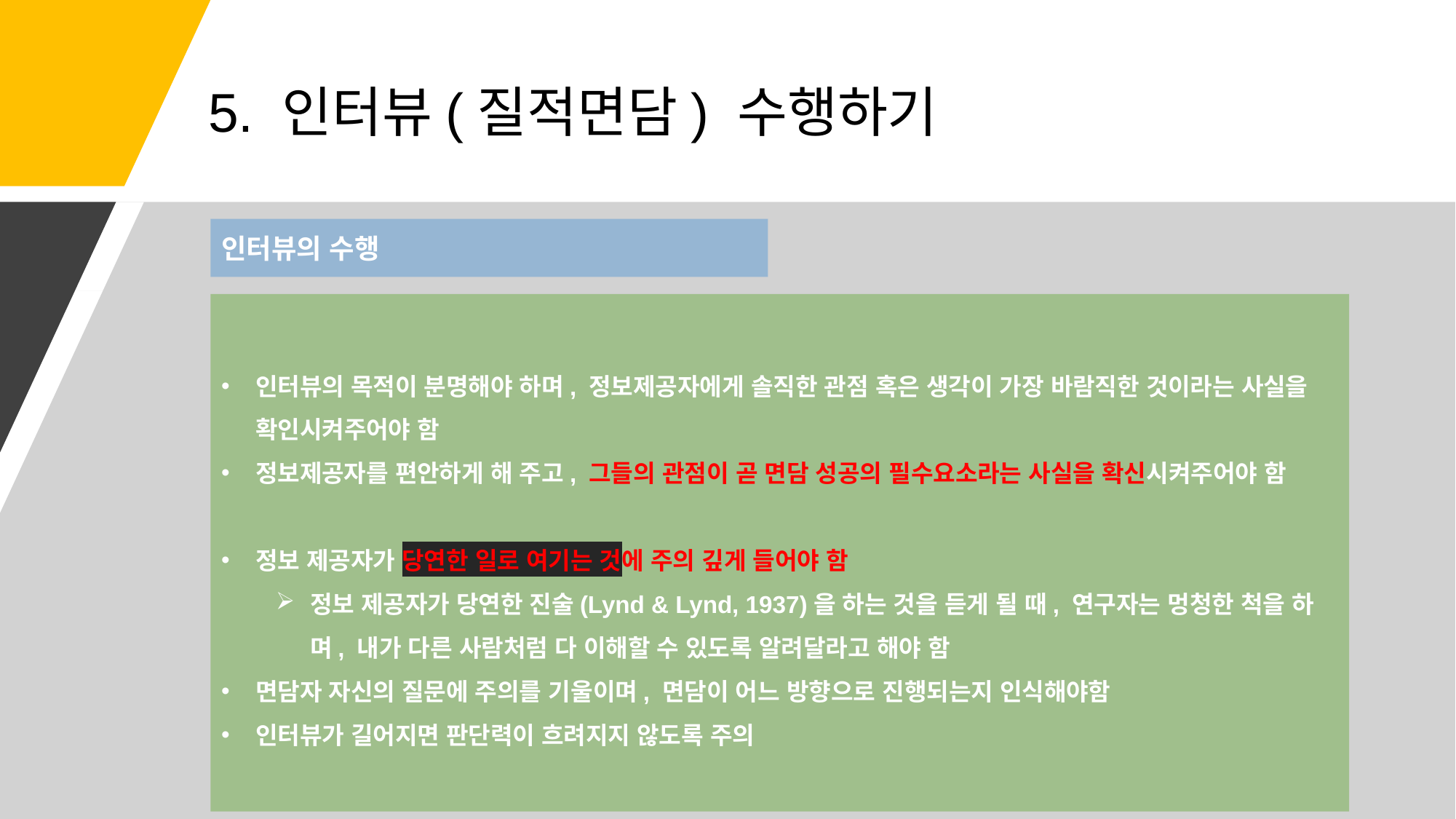

# 5. 인터뷰(질적면담) 수행하기

인터뷰의 수행
인터뷰의 목적이 분명해야 하며, 정보제공자에게 솔직한 관점 혹은 생각이 가장 바람직한 것이라는 사실을 확인시켜주어야 함
정보제공자를 편안하게 해 주고, 그들의 관점이 곧 면담 성공의 필수요소라는 사실을 확신시켜주어야 함

정보 제공자가 당연한 일로 여기는 것에 주의 깊게 들어야 함
정보 제공자가 당연한 진술(Lynd & Lynd, 1937)을 하는 것을 듣게 될 때, 연구자는 멍청한 척을 하며, 내가 다른 사람처럼 다 이해할 수 있도록 알려달라고 해야 함
면담자 자신의 질문에 주의를 기울이며, 면담이 어느 방향으로 진행되는지 인식해야함
인터뷰가 길어지면 판단력이 흐려지지 않도록 주의